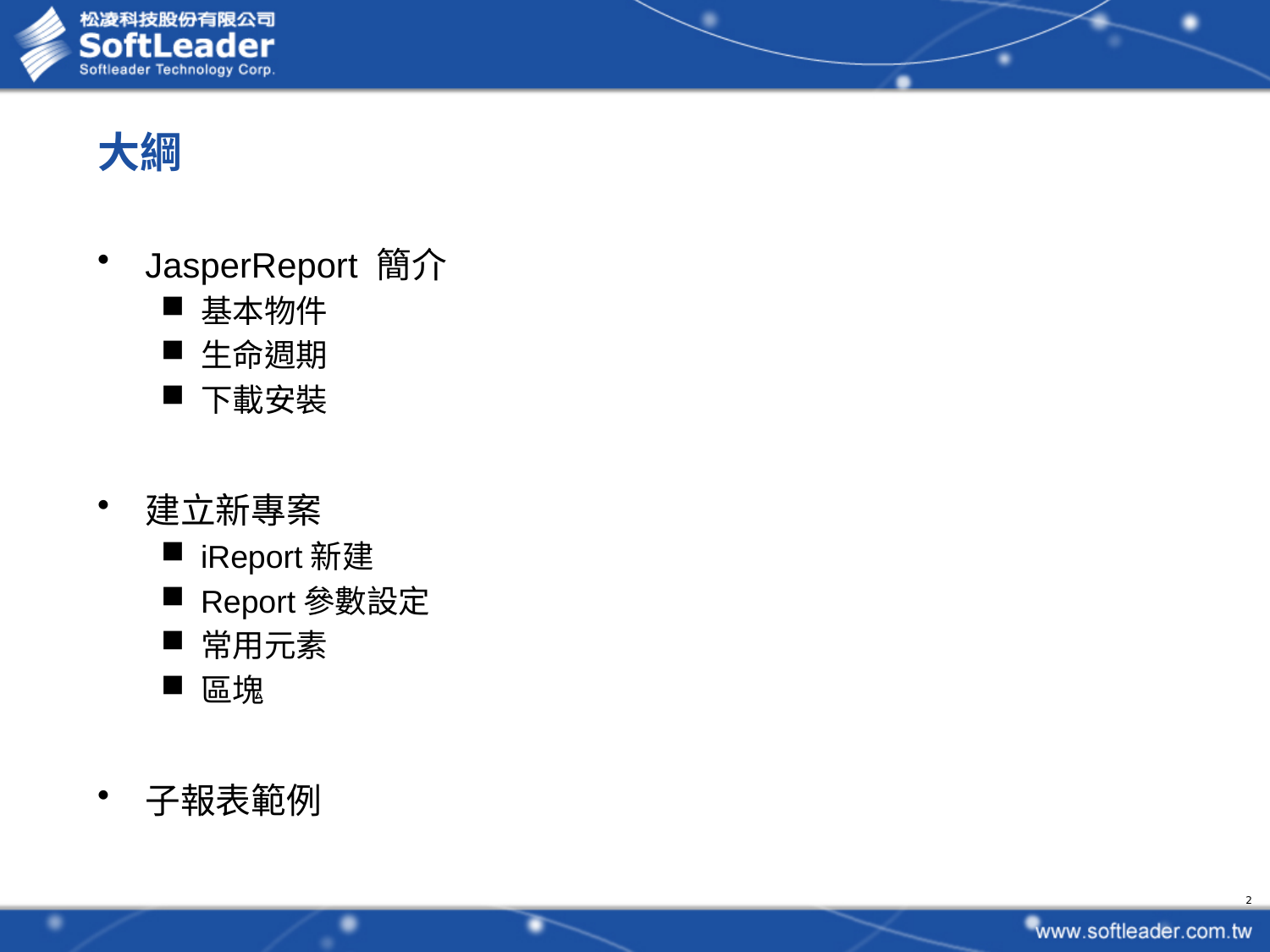

# 大綱
JasperReport 簡介
基本物件
生命週期
下載安裝

建立新專案
iReport新建
Report參數設定
常用元素
區塊

子報表範例
2